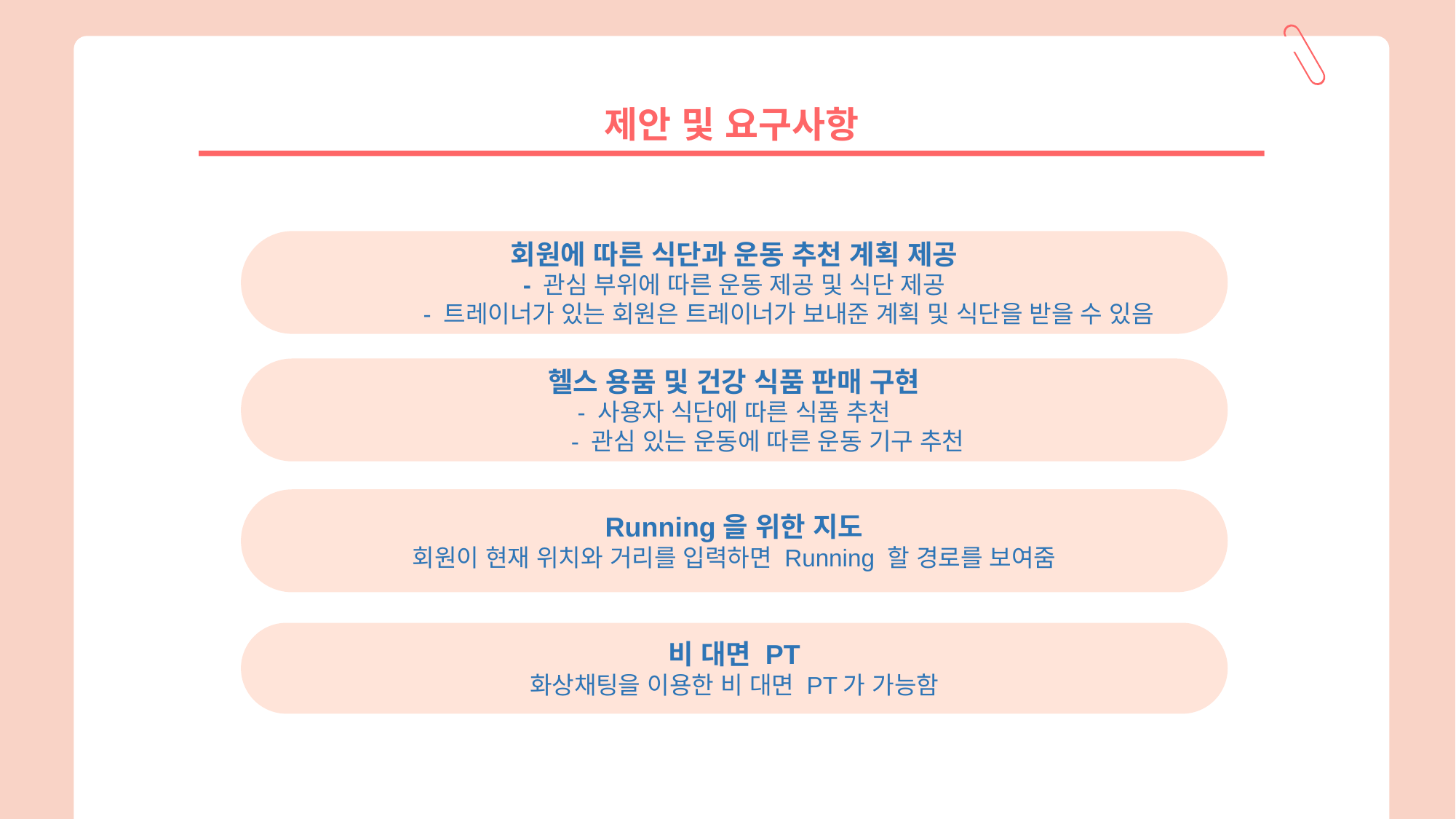

제안 및 요구사항

회원에 따른 식단과 운동 추천 계획 제공
- 관심 부위에 따른 운동 제공 및 식단 제공
	- 트레이너가 있는 회원은 트레이너가 보내준 계획 및 식단을 받을 수 있음
헬스 용품 및 건강 식품 판매 구현
- 사용자 식단에 따른 식품 추천
          - 관심 있는 운동에 따른 운동 기구 추천
Running을 위한 지도
회원이 현재 위치와 거리를 입력하면 Running 할 경로를 보여줌
비 대면 PT
화상채팅을 이용한 비 대면 PT가 가능함